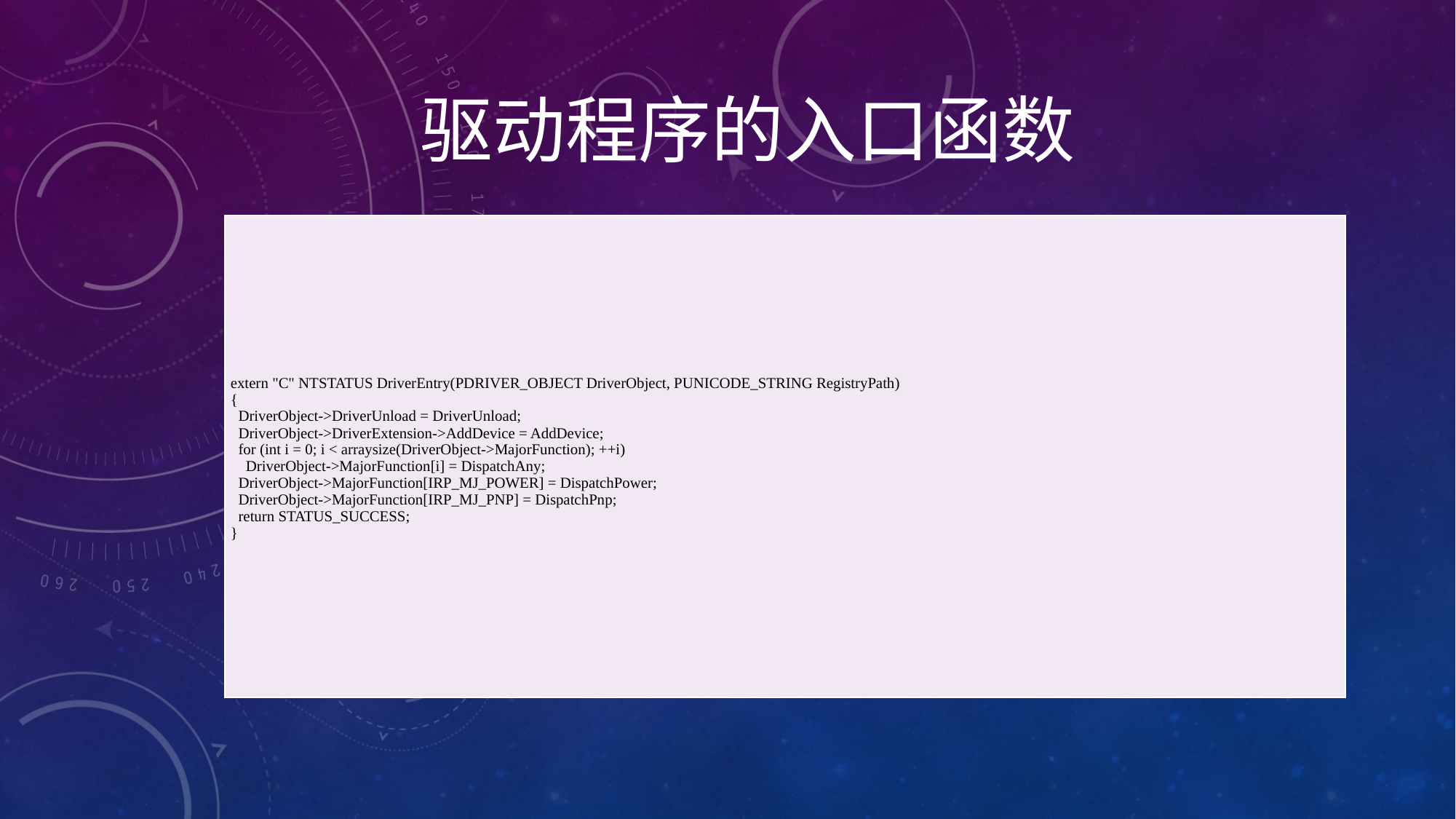

# 驱动程序的入口函数
| extern "C" NTSTATUS DriverEntry(PDRIVER\_OBJECT DriverObject, PUNICODE\_STRING RegistryPath) { DriverObject->DriverUnload = DriverUnload; DriverObject->DriverExtension->AddDevice = AddDevice; for (int i = 0; i < arraysize(DriverObject->MajorFunction); ++i) DriverObject->MajorFunction[i] = DispatchAny; DriverObject->MajorFunction[IRP\_MJ\_POWER] = DispatchPower; DriverObject->MajorFunction[IRP\_MJ\_PNP] = DispatchPnp; return STATUS\_SUCCESS; } |
| --- |